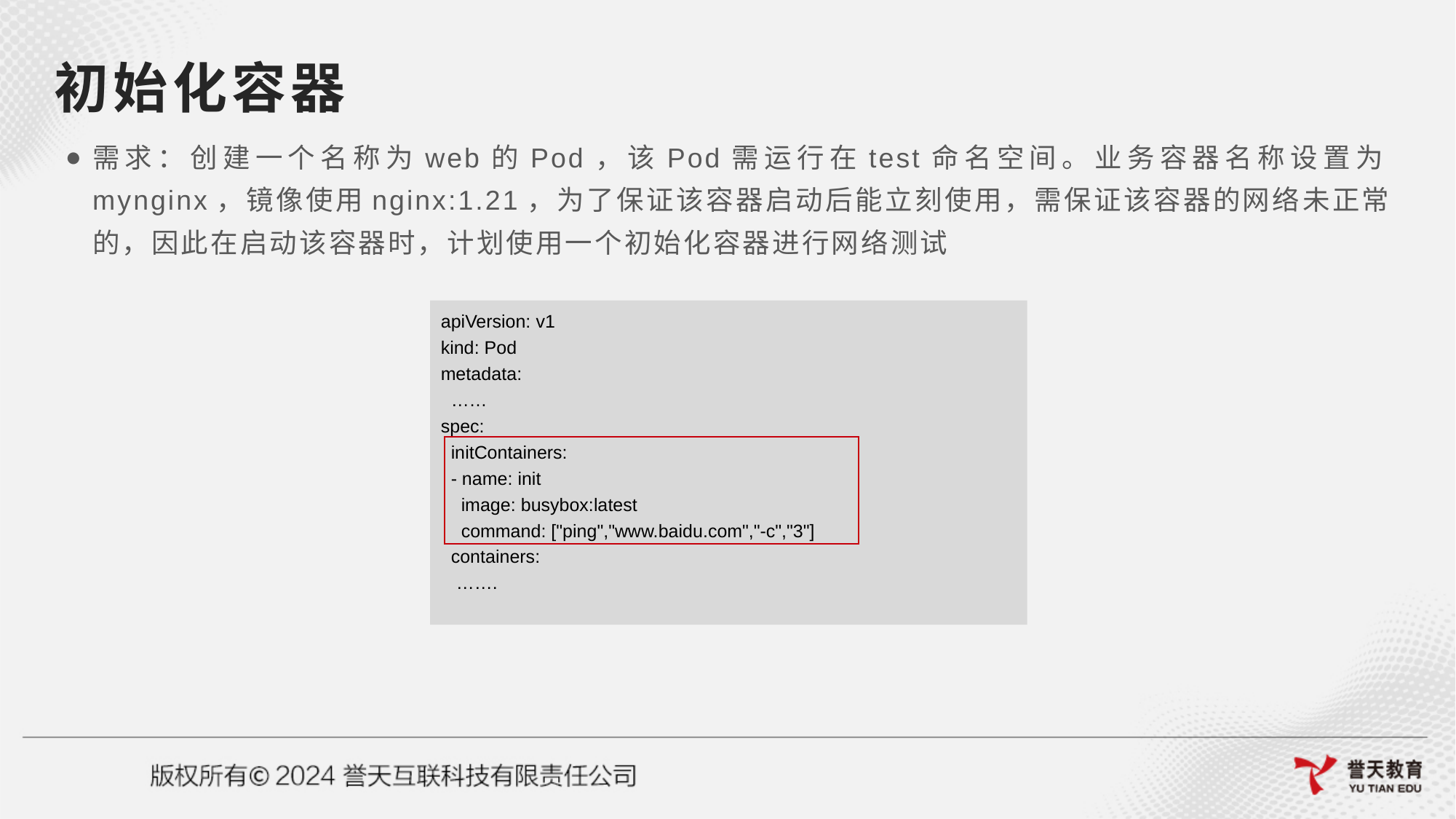

# 初始化容器
需求：创建一个名称为web的Pod，该Pod需运行在test命名空间。业务容器名称设置为mynginx，镜像使用nginx:1.21，为了保证该容器启动后能立刻使用，需保证该容器的网络未正常的，因此在启动该容器时，计划使用一个初始化容器进行网络测试

apiVersion: v1
kind: Pod
metadata:
  ……
spec:
  initContainers:
  - name: init
    image: busybox:latest
    command: ["ping","www.baidu.com","-c","3"]
  containers:
   …….